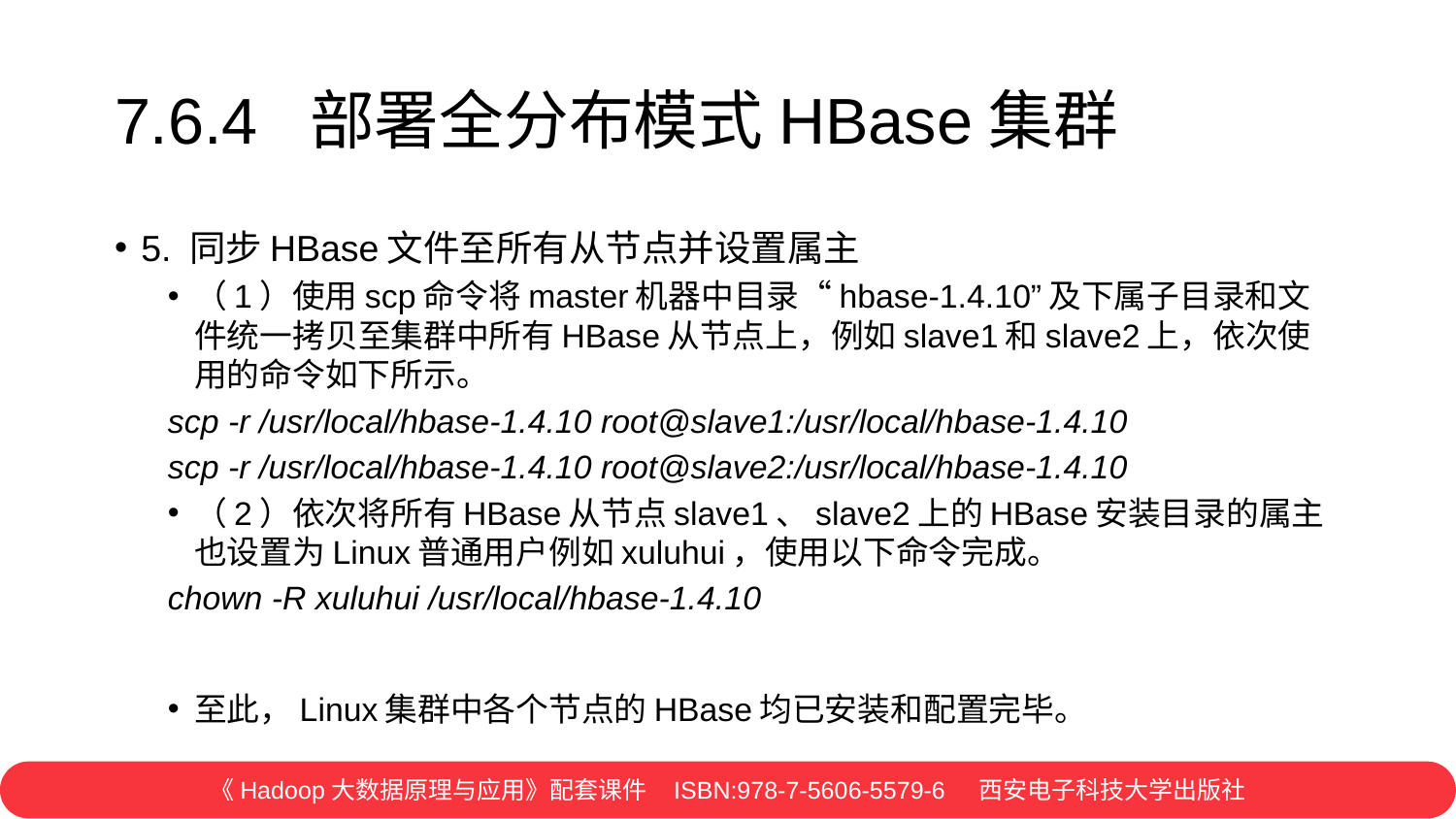

# 7.6.4  部署全分布模式HBase集群
5. 同步HBase文件至所有从节点并设置属主
（1）使用scp命令将master机器中目录“hbase-1.4.10”及下属子目录和文件统一拷贝至集群中所有HBase从节点上，例如slave1和slave2上，依次使用的命令如下所示。
scp -r /usr/local/hbase-1.4.10 root@slave1:/usr/local/hbase-1.4.10
scp -r /usr/local/hbase-1.4.10 root@slave2:/usr/local/hbase-1.4.10
（2）依次将所有HBase从节点slave1、slave2上的HBase安装目录的属主也设置为Linux普通用户例如xuluhui，使用以下命令完成。
chown -R xuluhui /usr/local/hbase-1.4.10

至此，Linux集群中各个节点的HBase均已安装和配置完毕。